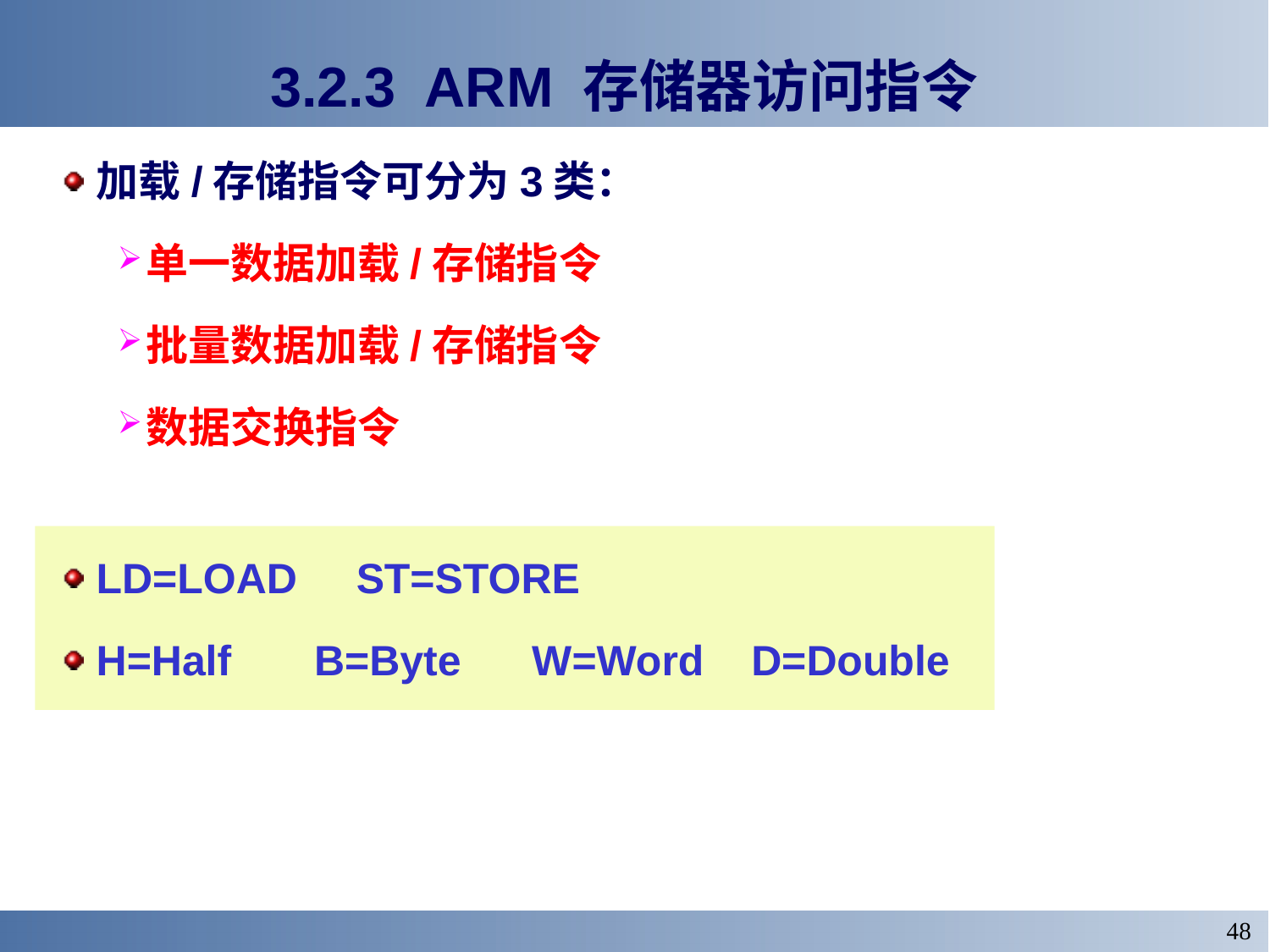

# 3.2.3  ARM 存储器访问指令
加载/存储指令可分为3类：
单一数据加载/存储指令
批量数据加载/存储指令
数据交换指令

LD=LOAD     ST=STORE
H=Half       B=Byte      W=Word    D=Double